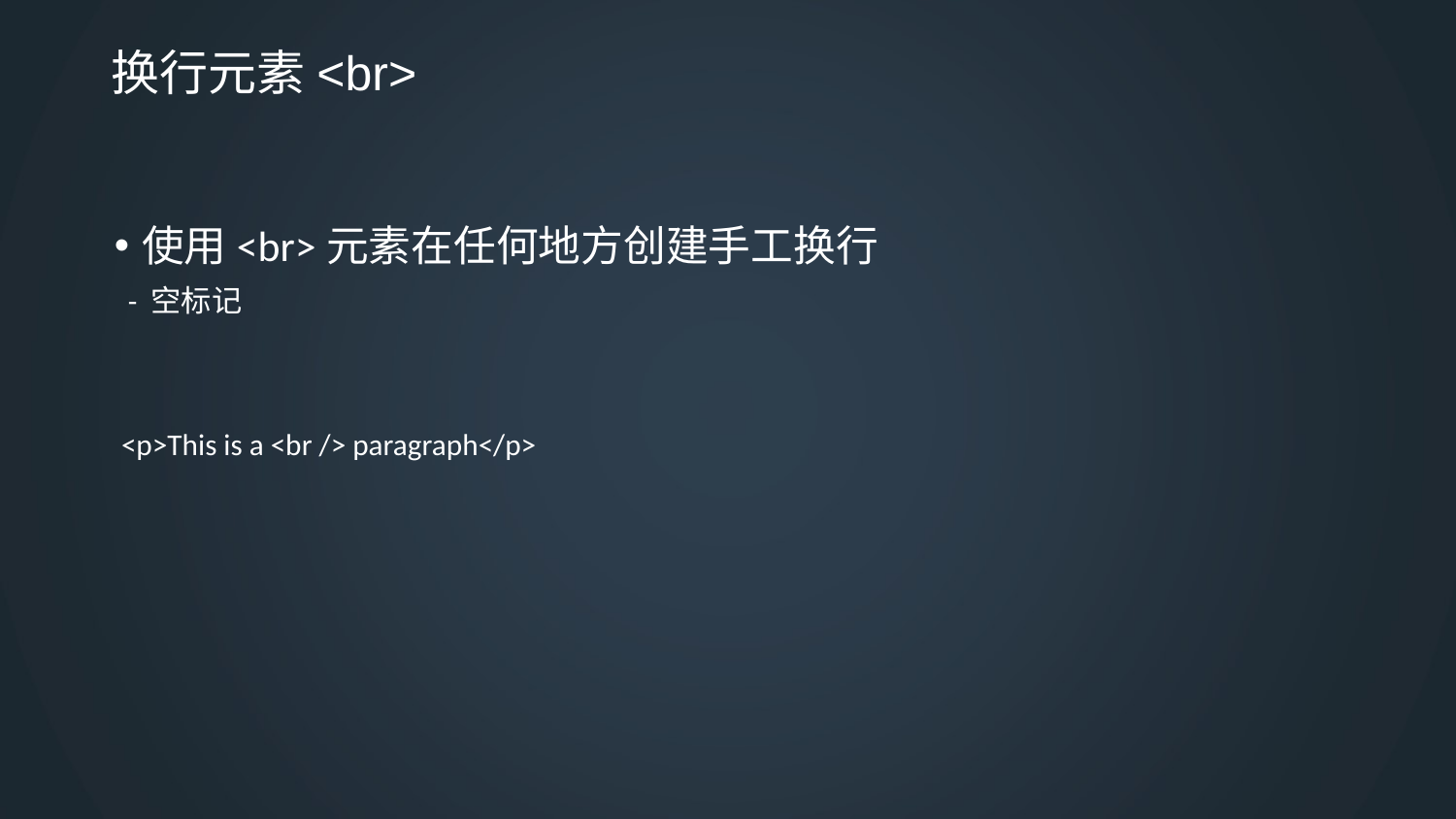

# 换行元素<br>
使用<br>元素在任何地方创建手工换行
  - 空标记

 <p>This is a <br /> paragraph</p>